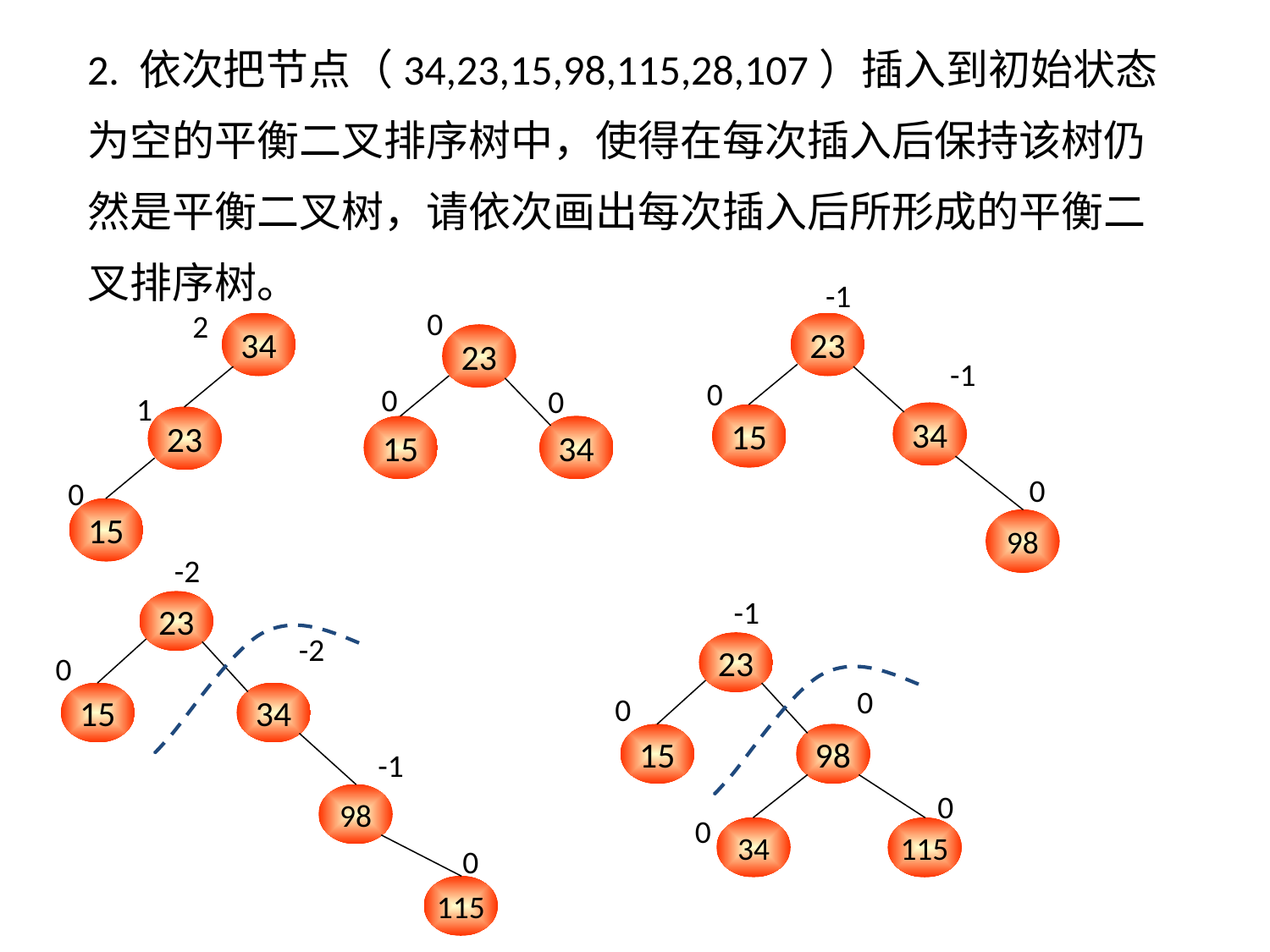

2. 依次把节点（34,23,15,98,115,28,107）插入到初始状态为空的平衡二叉排序树中，使得在每次插入后保持该树仍然是平衡二叉树，请依次画出每次插入后所形成的平衡二叉排序树。
-1
23
-1
0
34
15
0
98
0
23
0
0
15
34
2
34
1
23
0
15
-2
23

-2
0
15
34
-1
98
0
115
-1
23

0
0
15
98
0
0
34
115